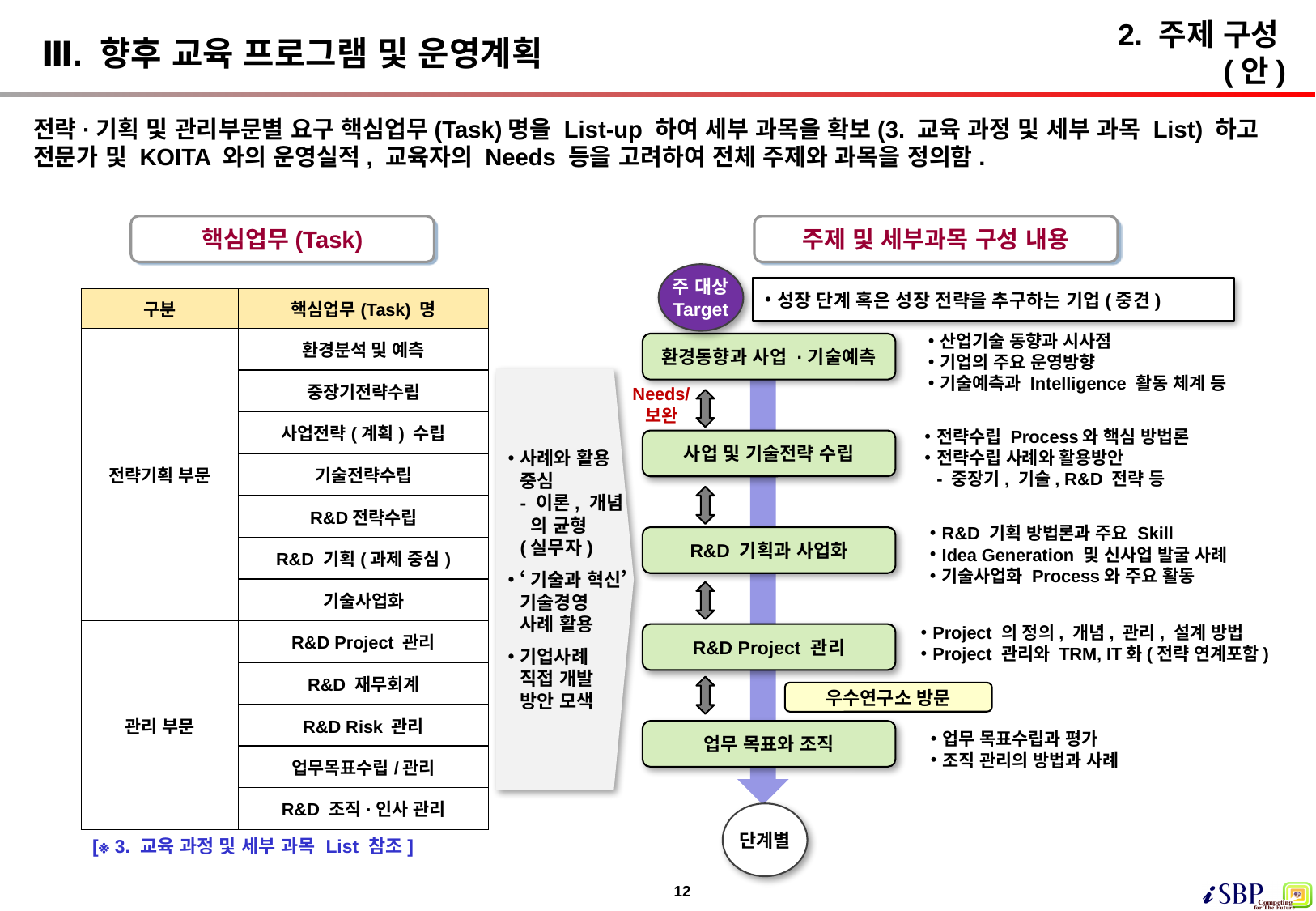

Ⅲ. 향후 교육 프로그램 및 운영계획
# 2. 주제 구성(안)
전략·기획 및 관리부문별 요구 핵심업무(Task)명을 List-up 하여 세부 과목을 확보(3. 교육 과정 및 세부 과목 List) 하고
전문가 및 KOITA 와의 운영실적, 교육자의 Needs 등을 고려하여 전체 주제와 과목을 정의함.
핵심업무(Task)
주제 및 세부과목 구성 내용
주 대상
Target
성장 단계 혹은 성장 전략을 추구하는 기업(중견)
| 구분 | 핵심업무(Task) 명 |
| --- | --- |
| 전략기획 부문 | 환경분석 및 예측 |
|  | 중장기전략수립 |
|  | 사업전략(계획) 수립 |
|  | 기술전략수립 |
|  | R&D전략수립 |
|  | R&D 기획(과제 중심) |
|  | 기술사업화 |
| 관리 부문 | R&D Project 관리 |
|  | R&D 재무회계 |
|  | R&D Risk 관리 |
|  | 업무목표수립/관리 |
|  | R&D 조직·인사 관리 |
산업기술 동향과 시사점
기업의 주요 운영방향
기술예측과 Intelligence 활동 체계 등
환경동향과 사업 ·기술예측
사례와 활용
중심
- 이론, 개념
  의 균형
(실무자)
‘기술과 혁신’
기술경영
사례 활용
기업사례
직접 개발
방안 모색

Needs/
보완

전략수립 Process와 핵심 방법론
전략수립 사례와 활용방안
- 중장기, 기술, R&D 전략 등
사업 및 기술전략 수립

R&D 기획 방법론과 주요 Skill
Idea Generation 및 신사업 발굴 사례
기술사업화 Process와 주요 활동
R&D 기획과 사업화

Project 의 정의, 개념, 관리, 설계 방법
Project 관리와 TRM, IT화(전략 연계포함)
R&D Project 관리

우수연구소 방문
업무 목표와 조직
업무 목표수립과 평가
조직 관리의 방법과 사례
단계별
[※ 3. 교육 과정 및 세부 과목 List 참조]
12